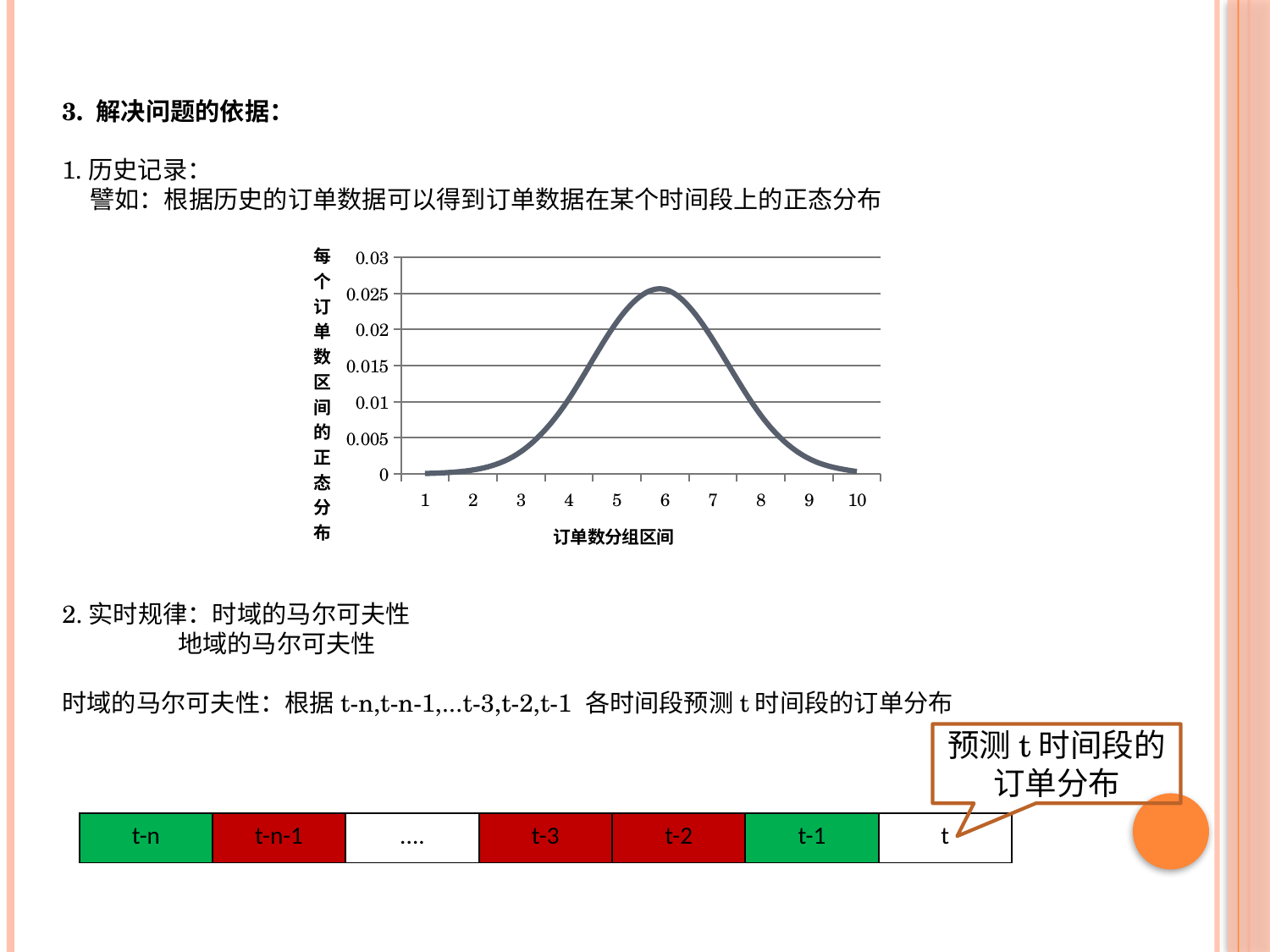

3. 解决问题的依据：

1.历史记录：
    譬如：根据历史的订单数据可以得到订单数据在某个时间段上的正态分布

2.实时规律：时域的马尔可夫性
                    地域的马尔可夫性

时域的马尔可夫性：根据t-n,t-n-1,...t-3,t-2,t-1 各时间段预测t时间段的订单分布

### Chart

| Category |  |
|---|---|
预测t时间段的订单分布
| t-n | t-n-1 | .... | t-3 | t-2 | t-1 | t |
| --- | --- | --- | --- | --- | --- | --- |